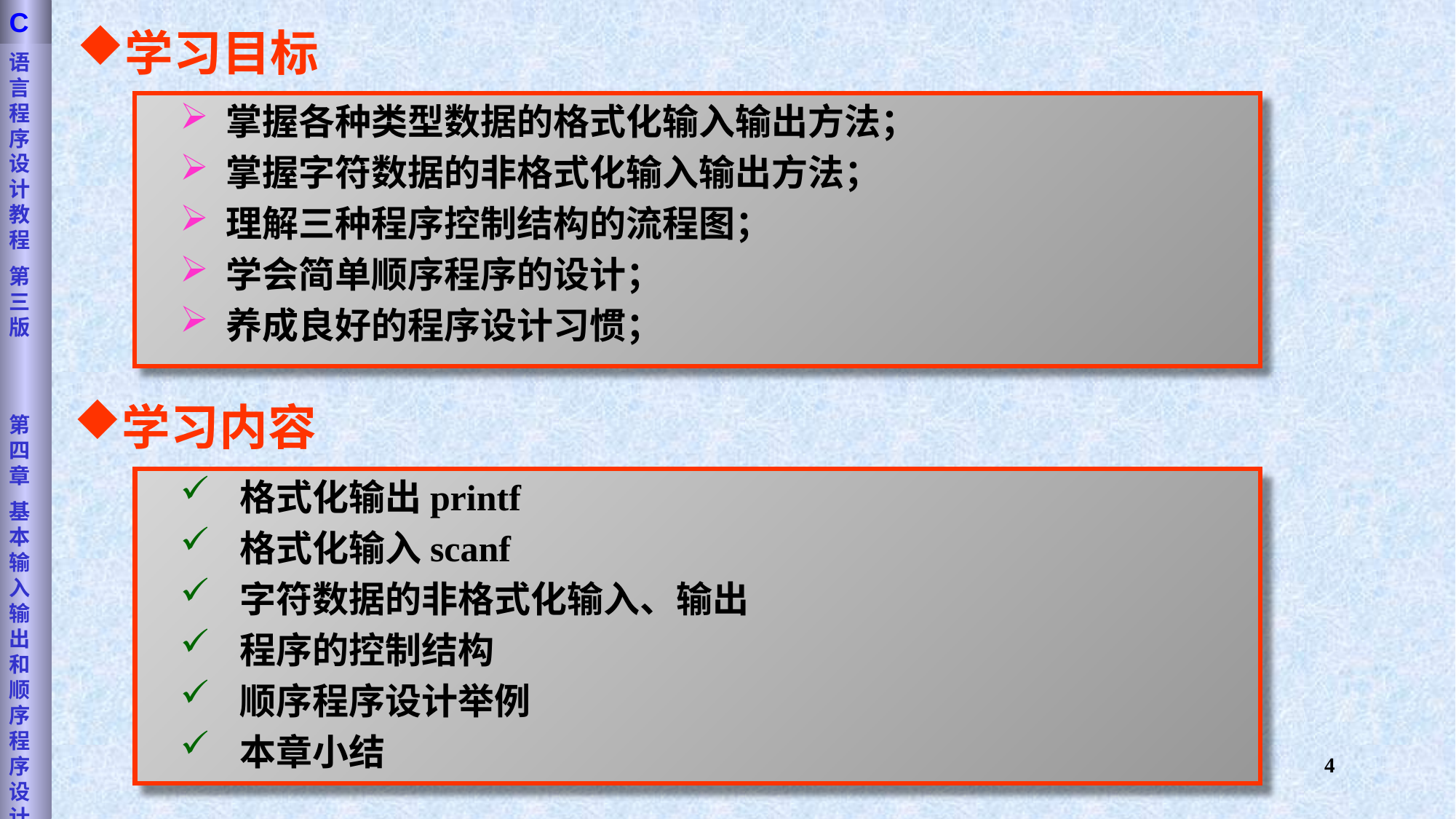

语言程序设计教程
第三版

第四章
基本输入输出和顺序程序设计
C
学习目标
 掌握各种类型数据的格式化输入输出方法；
 掌握字符数据的非格式化输入输出方法；
 理解三种程序控制结构的流程图；
 学会简单顺序程序的设计；
 养成良好的程序设计习惯；

学习内容
 格式化输出printf
 格式化输入scanf
 字符数据的非格式化输入、输出
 程序的控制结构
 顺序程序设计举例
 本章小结
4